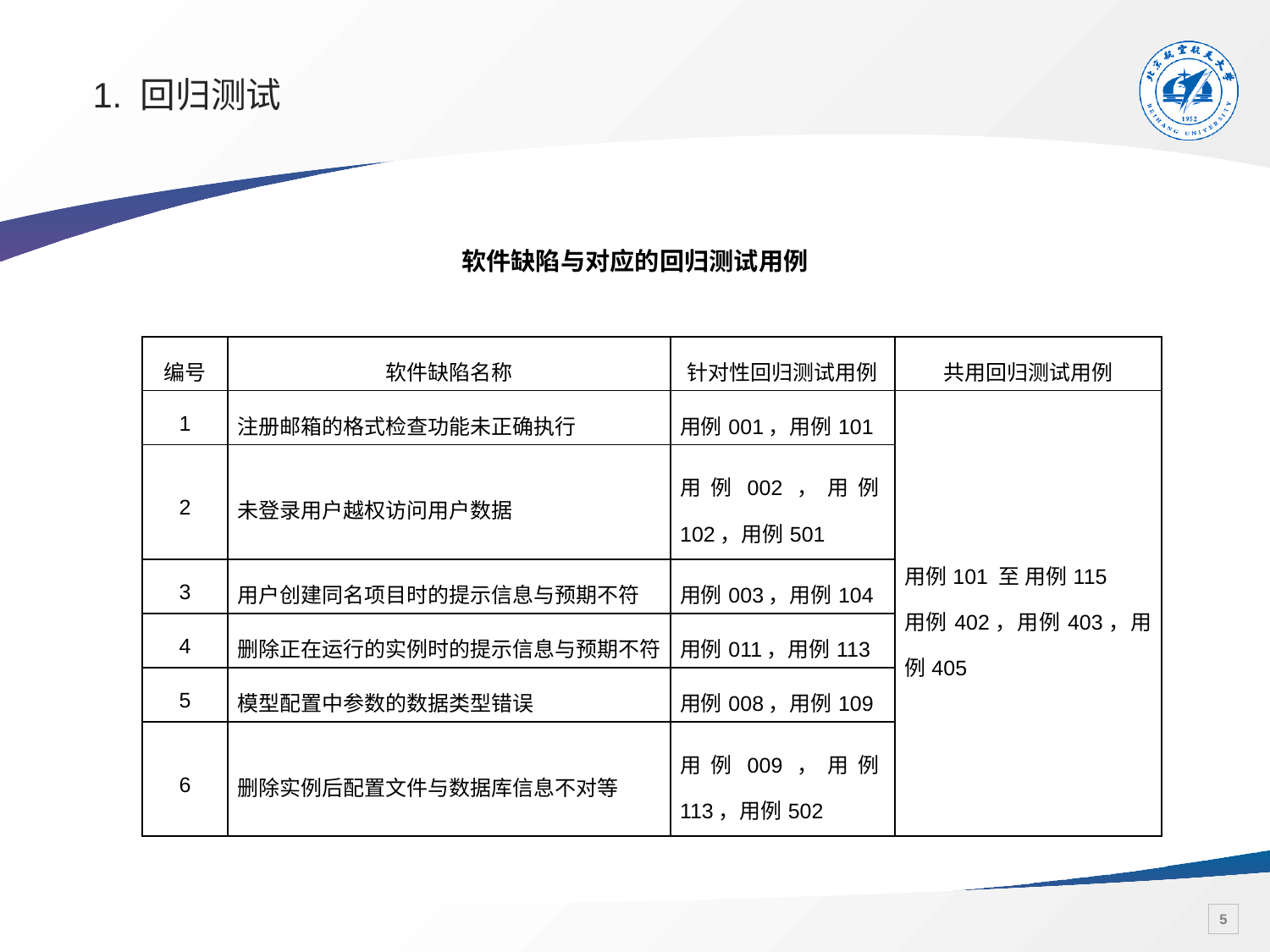

# 1. 回归测试
软件缺陷与对应的回归测试用例
| 编号 | 软件缺陷名称 | 针对性回归测试用例 | 共用回归测试用例 |
| --- | --- | --- | --- |
| 1 | 注册邮箱的格式检查功能未正确执行 | 用例001，用例101 | 用例101 至 用例115 用例402，用例403，用例405 |
| 2 | 未登录用户越权访问用户数据 | 用例002，用例102，用例501 |  |
| 3 | 用户创建同名项目时的提示信息与预期不符 | 用例003，用例104 |  |
| 4 | 删除正在运行的实例时的提示信息与预期不符 | 用例011，用例113 |  |
| 5 | 模型配置中参数的数据类型错误 | 用例008，用例109 |  |
| 6 | 删除实例后配置文件与数据库信息不对等 | 用例009，用例113，用例502 |  |